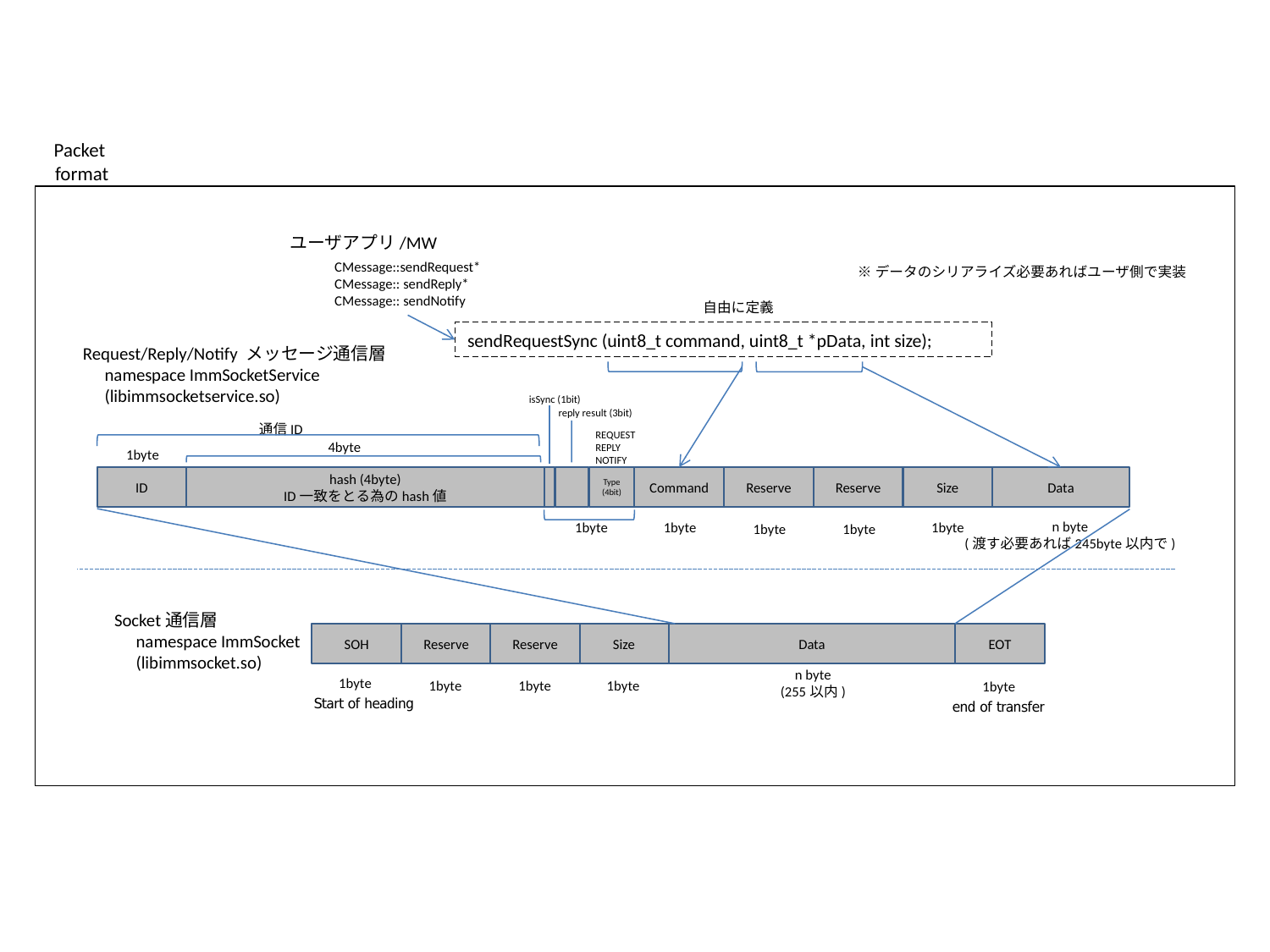

Packet
 format

ユーザアプリ/MW
CMessage::sendRequest*
CMessage:: sendReply*
CMessage:: sendNotify
※データのシリアライズ必要あればユーザ側で実装

自由に定義

sendRequestSync (uint8_t command, uint8_t *pData, int size);
Request/Reply/Notify メッセージ通信層
　namespace ImmSocketService
　(libimmsocketservice.so)
isSync (1bit)
reply result (3bit)
通信ID
REQUEST
REPLY
NOTIFY
4byte
1byte
Size
Type
(4bit)

ID
hash (4byte)
ID一致をとる為のhash値
Command
Data
Reserve
Reserve

1byte
1byte
1byte
1byte
1byte
n byte
(渡す必要あれば245byte以内で)
Socket通信層
　namespace ImmSocket
　(libimmsocket.so)
Reserve
Reserve
SOH
Size
Data
EOT
1byte
n byte
(255以内)
1byte
1byte
1byte
1byte
Start of heading
end of transfer